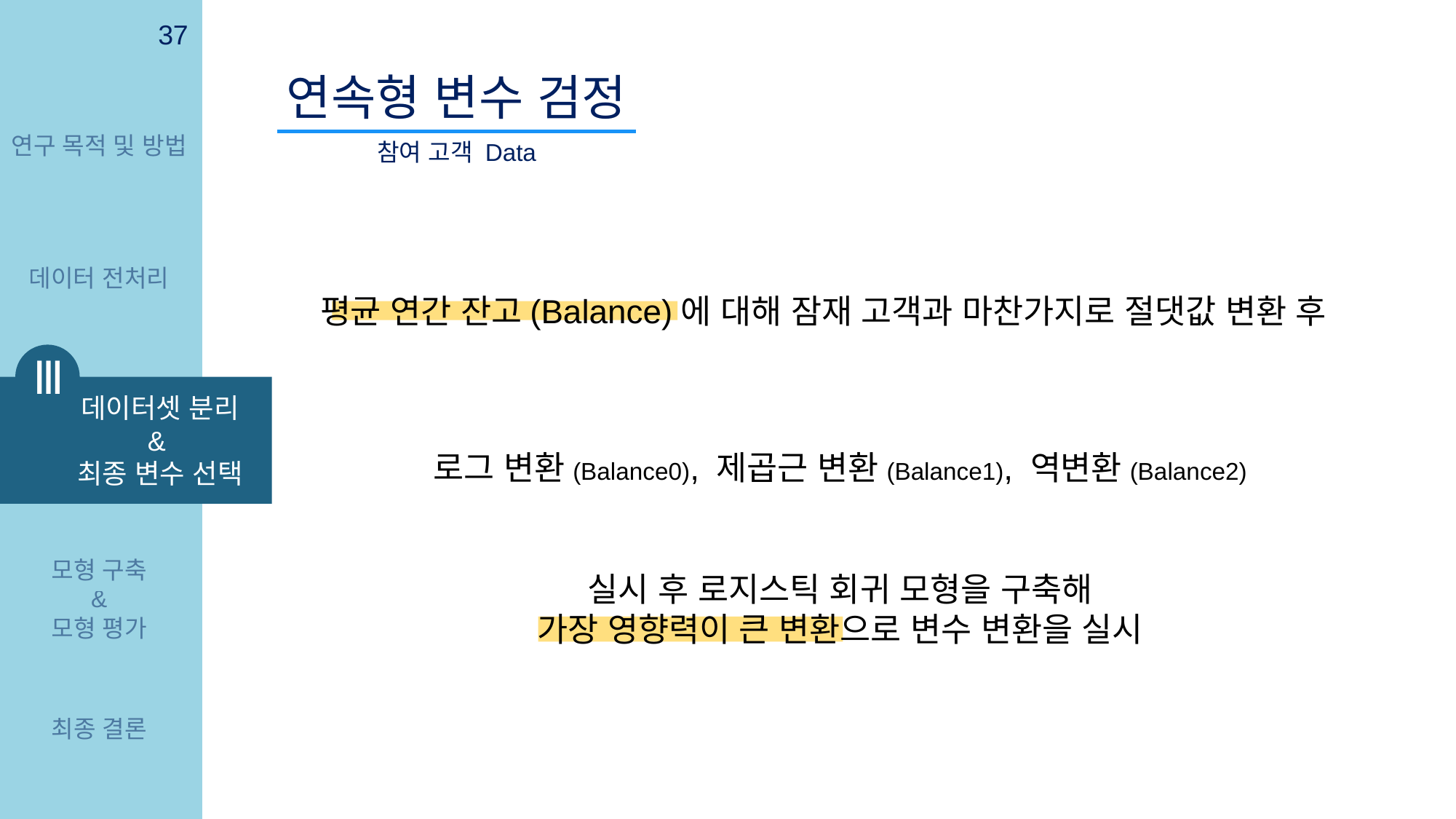

37
연속형 변수 검정
연구 목적 및 방법
참여 고객 Data
데이터 전처리
평균 연간 잔고(Balance)에 대해 잠재 고객과 마찬가지로 절댓값 변환 후

Ⅲ

      데이터셋 분리
      &
      최종 변수 선택
로그 변환(Balance0), 제곱근 변환(Balance1), 역변환(Balance2)
모형 구축
&
모형 평가
실시 후 로지스틱 회귀 모형을 구축해
가장 영향력이 큰 변환으로 변수 변환을 실시

최종 결론